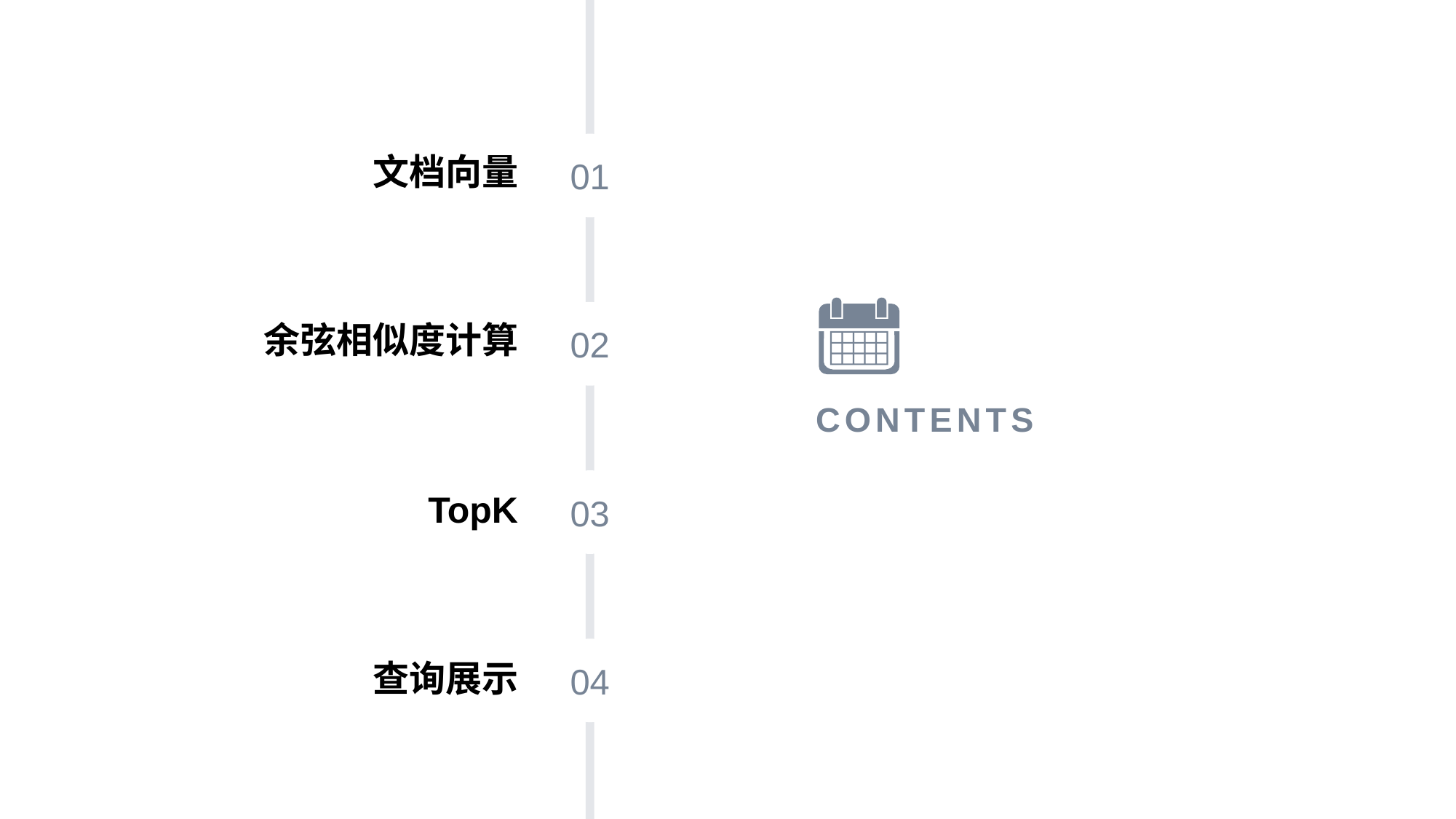

01
02
03
04
文档向量

CONTENTS
余弦相似度计算
TopK
查询展示